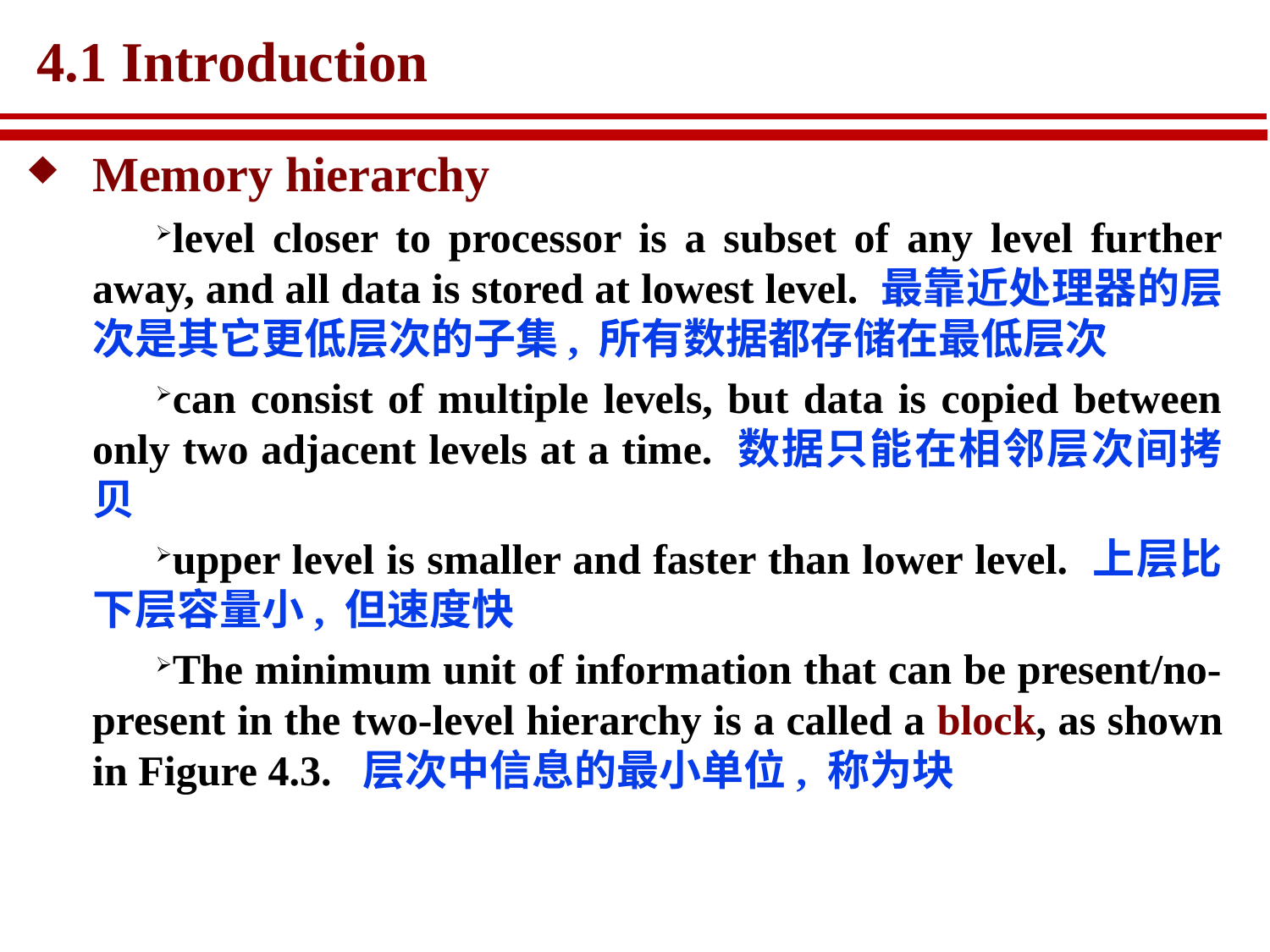

# 4.1 Introduction
Memory hierarchy
level closer to processor is a subset of any level further away, and all data is stored at lowest level. 最靠近处理器的层次是其它更低层次的子集, 所有数据都存储在最低层次
can consist of multiple levels, but data is copied between only two adjacent levels at a time. 数据只能在相邻层次间拷贝
upper level is smaller and faster than lower level. 上层比下层容量小, 但速度快
The minimum unit of information that can be present/no-present in the two-level hierarchy is a called a block, as shown in Figure 4.3.  层次中信息的最小单位, 称为块